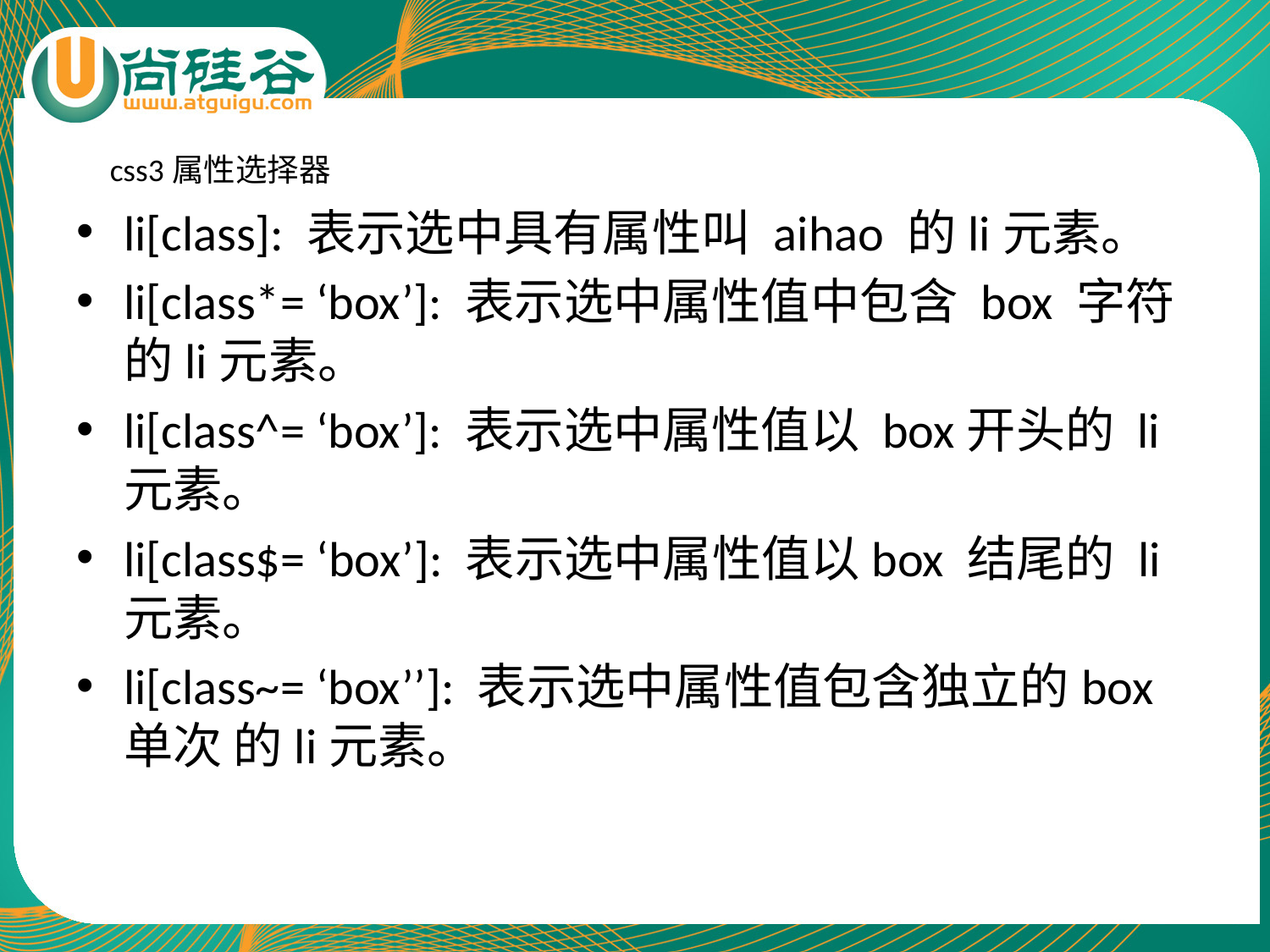

css3属性选择器
li[class]: 表示选中具有属性叫 aihao 的li元素。
li[class*= ‘box’]: 表示选中属性值中包含 box 字符的li元素。
li[class^= ‘box’]: 表示选中属性值以 box开头的 li 元素。
li[class$= ‘box’]: 表示选中属性值以box 结尾的 li 元素。
li[class~= ‘box’’]: 表示选中属性值包含独立的box单次 的li元素。